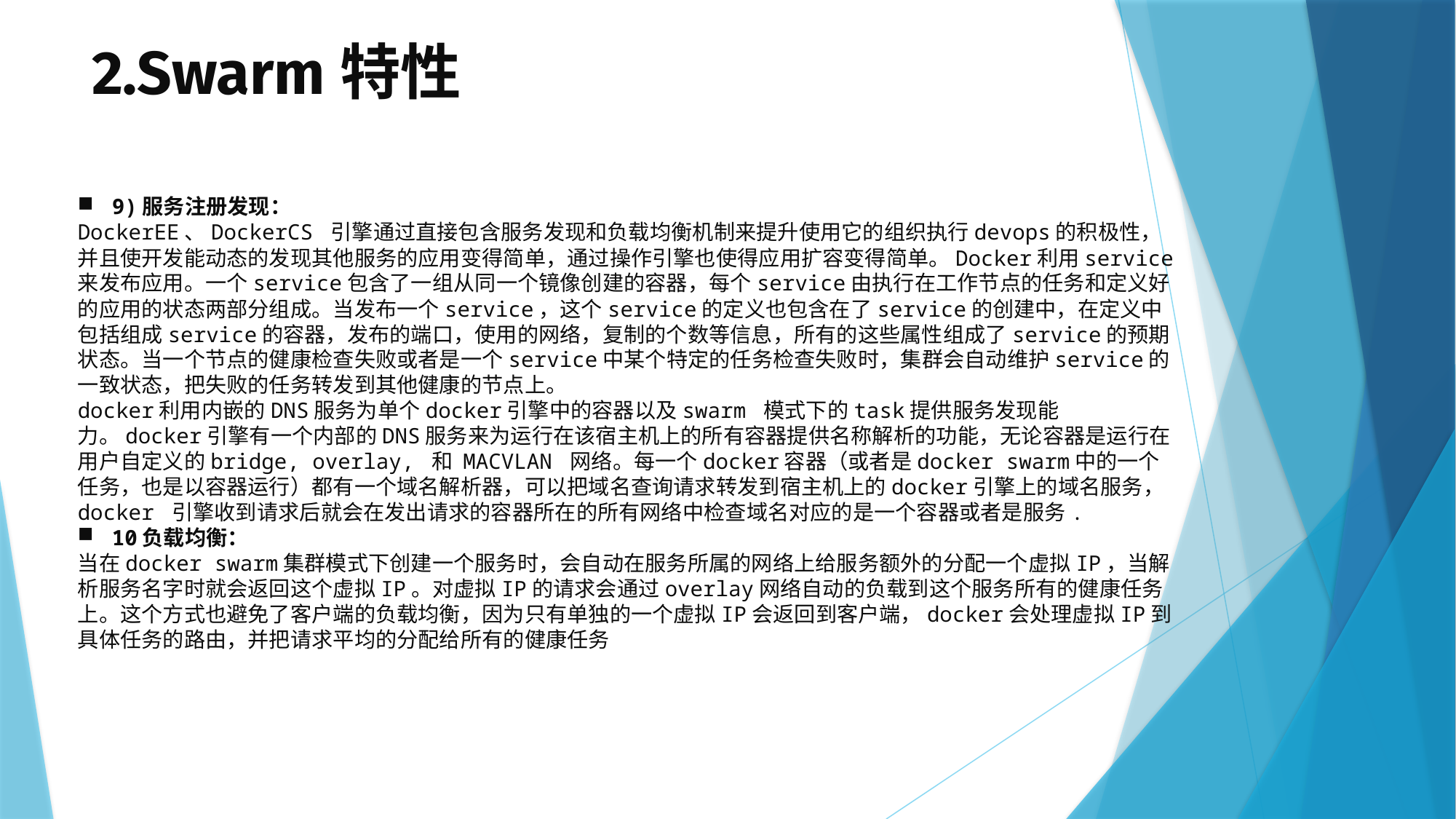

# 2.Swarm特性
9)服务注册发现：
DockerEE、DockerCS 引擎通过直接包含服务发现和负载均衡机制来提升使用它的组织执行devops的积极性，并且使开发能动态的发现其他服务的应用变得简单，通过操作引擎也使得应用扩容变得简单。Docker利用service来发布应用。一个service包含了一组从同一个镜像创建的容器，每个service由执行在工作节点的任务和定义好的应用的状态两部分组成。当发布一个service，这个service的定义也包含在了service的创建中，在定义中包括组成service的容器，发布的端口，使用的网络，复制的个数等信息，所有的这些属性组成了service的预期状态。当一个节点的健康检查失败或者是一个service中某个特定的任务检查失败时，集群会自动维护service的一致状态，把失败的任务转发到其他健康的节点上。
docker利用内嵌的DNS服务为单个docker引擎中的容器以及swarm 模式下的task提供服务发现能力。docker引擎有一个内部的DNS服务来为运行在该宿主机上的所有容器提供名称解析的功能，无论容器是运行在用户自定义的bridge, overlay, 和 MACVLAN 网络。每一个docker容器（或者是docker swarm中的一个任务，也是以容器运行）都有一个域名解析器，可以把域名查询请求转发到宿主机上的docker引擎上的域名服务，docker 引擎收到请求后就会在发出请求的容器所在的所有网络中检查域名对应的是一个容器或者是服务.
10负载均衡：
当在docker swarm集群模式下创建一个服务时，会自动在服务所属的网络上给服务额外的分配一个虚拟IP，当解析服务名字时就会返回这个虚拟IP。对虚拟IP的请求会通过overlay网络自动的负载到这个服务所有的健康任务上。这个方式也避免了客户端的负载均衡，因为只有单独的一个虚拟IP会返回到客户端，docker会处理虚拟IP到具体任务的路由，并把请求平均的分配给所有的健康任务